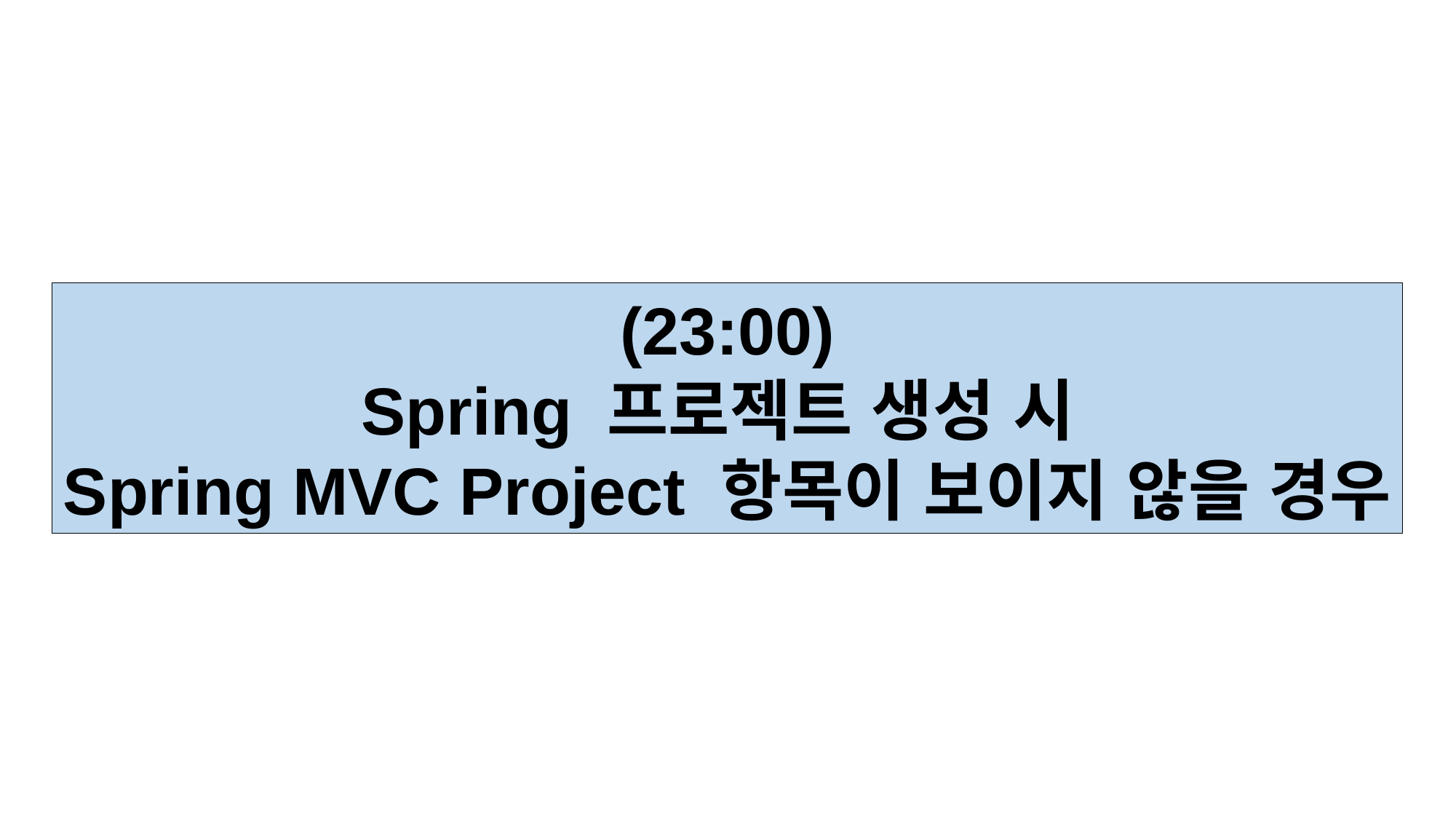

(23:00)
Spring 프로젝트 생성 시
Spring MVC Project 항목이 보이지 않을 경우